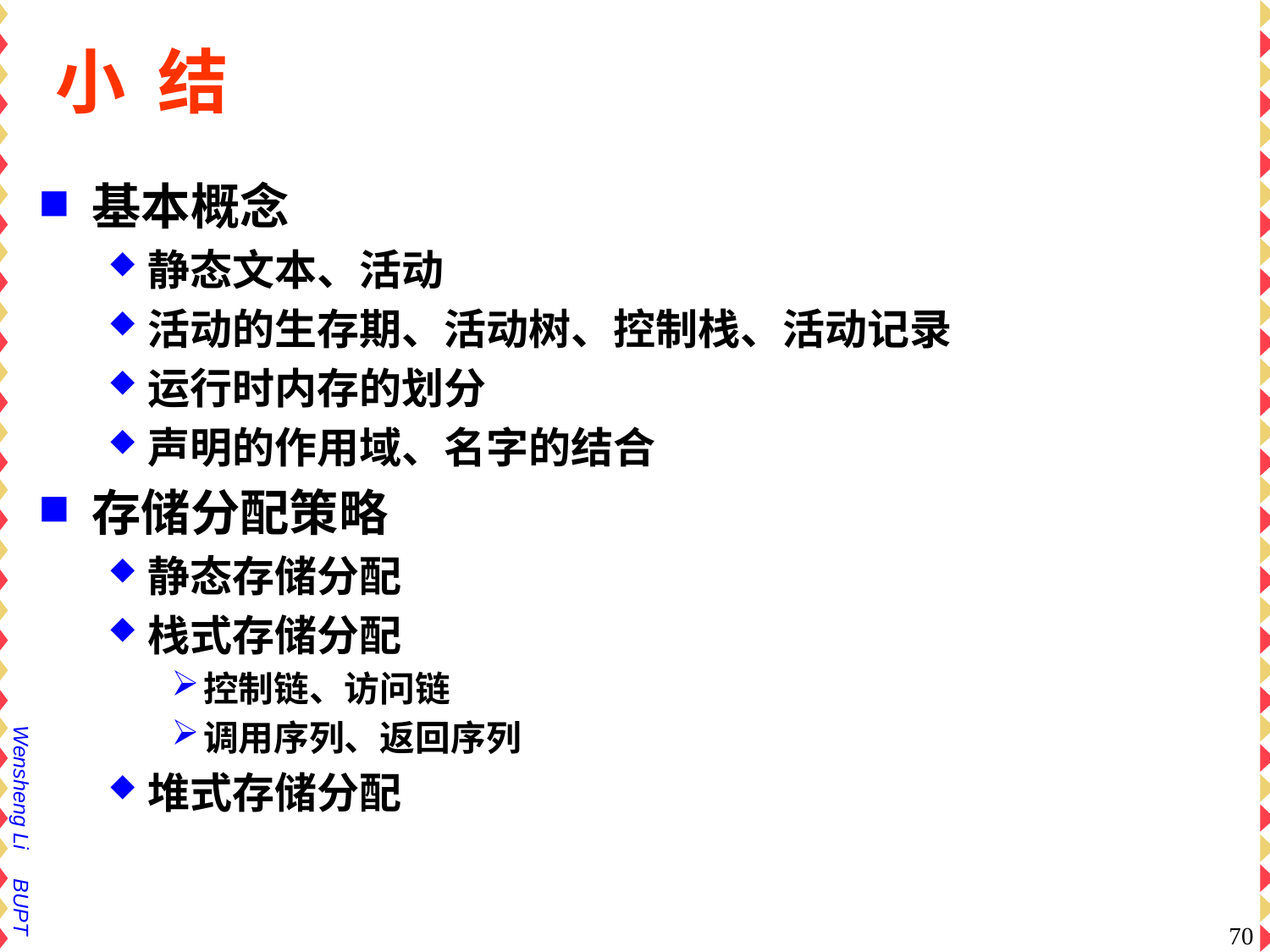

# 小  结
基本概念
静态文本、活动
活动的生存期、活动树、控制栈、活动记录
运行时内存的划分
声明的作用域、名字的结合
存储分配策略
静态存储分配
栈式存储分配
控制链、访问链
调用序列、返回序列
堆式存储分配
70